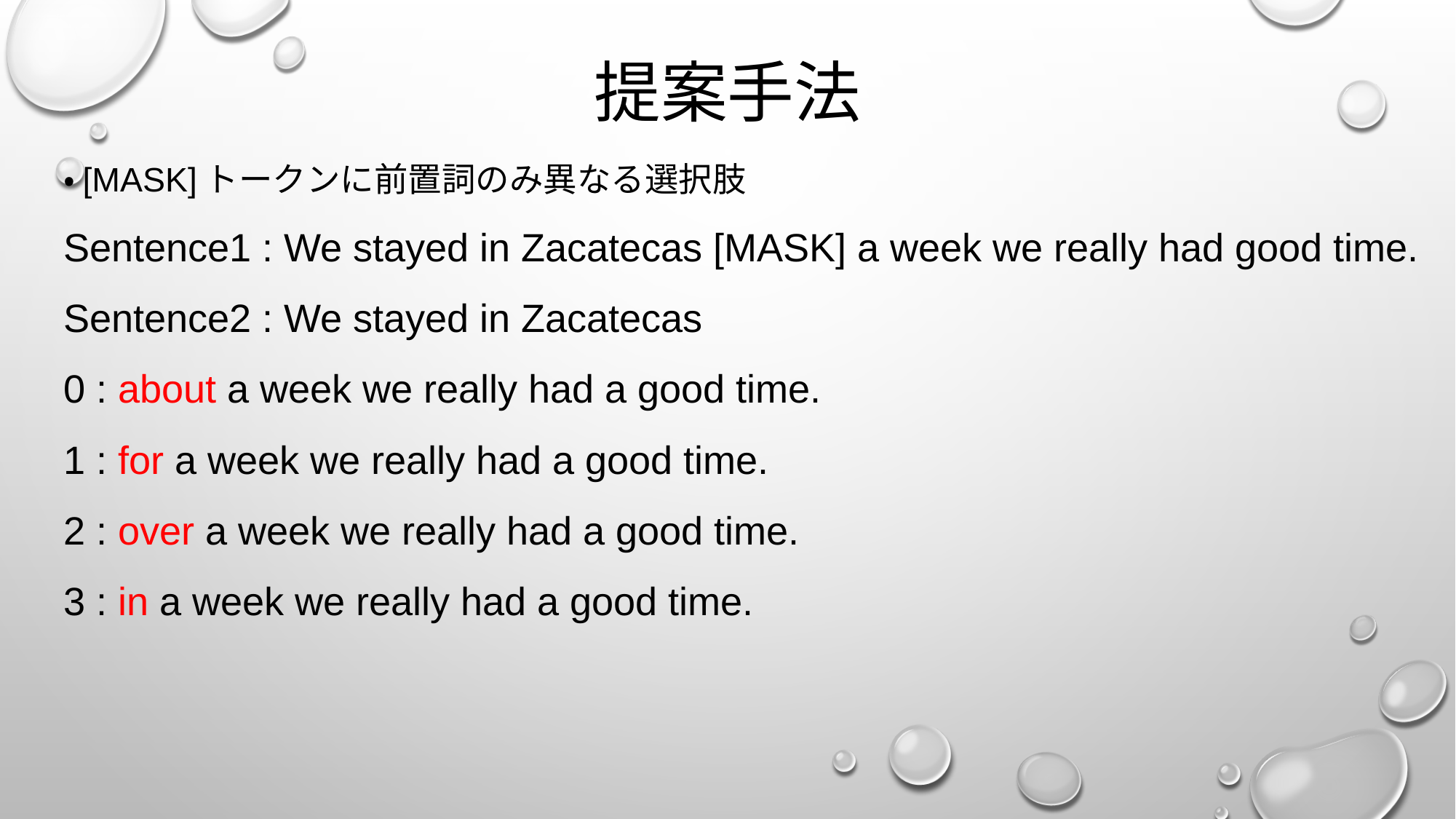

# 提案手法
・[mask]トークンに前置詞のみ異なる選択肢
Sentence1 : We stayed in Zacatecas [MASK] a week we really had good time.
Sentence2 : We stayed in Zacatecas
0 : about a week we really had a good time.
1 : for a week we really had a good time.
2 : over a week we really had a good time.
3 : in a week we really had a good time.